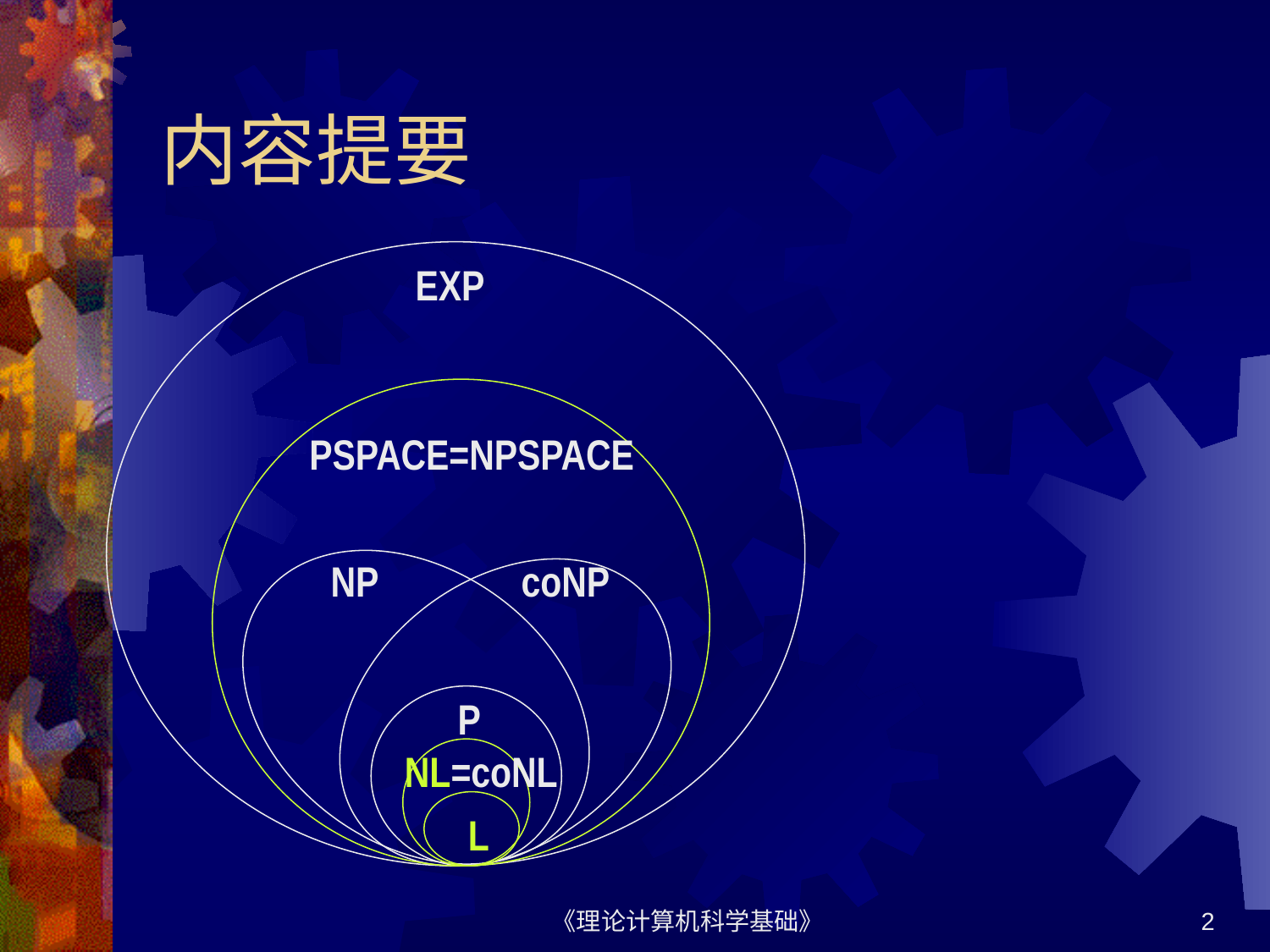

# 内容提要

EXP

PSPACE=NPSPACE

NP
coNP

P
NL=coNL

L
《理论计算机科学基础》
2